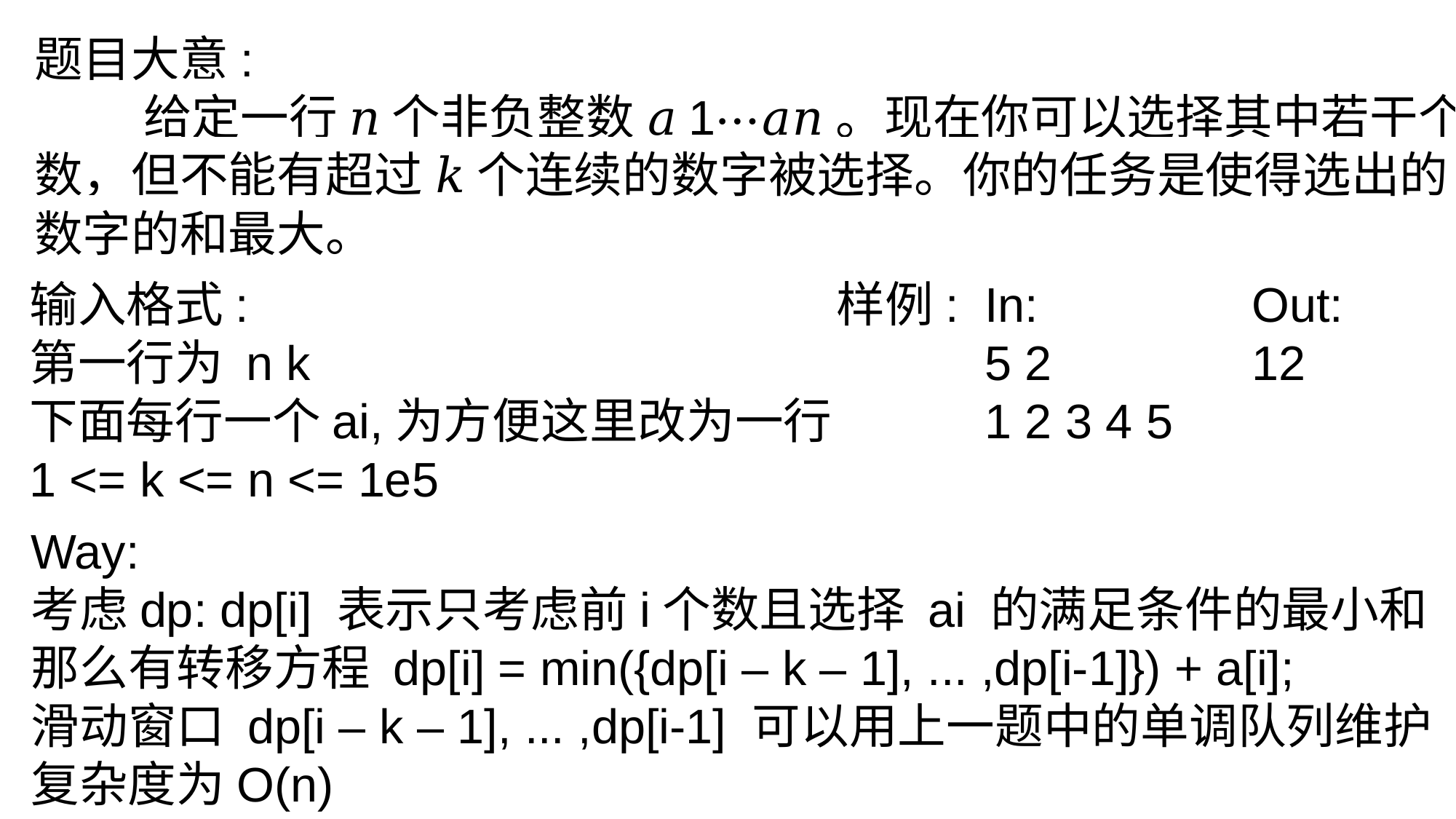

题目大意:
	给定一行 𝑛 个非负整数 𝑎1⋯𝑎𝑛​。现在你可以选择其中若干个
数，但不能有超过 𝑘 个连续的数字被选择。你的任务是使得选出的
数字的和最大。
输入格式:
第一行为 n k
下面每行一个ai,为方便这里改为一行
1 <= k <= n <= 1e5
样例:
In:
5 2
1 2 3 4 5
Out:
12
Way:
考虑dp: dp[i] 表示只考虑前i个数且选择 ai 的满足条件的最小和
那么有转移方程 dp[i] = min({dp[i – k – 1], ... ,dp[i-1]}) + a[i];
滑动窗口 dp[i – k – 1], ... ,dp[i-1] 可以用上一题中的单调队列维护
复杂度为O(n)